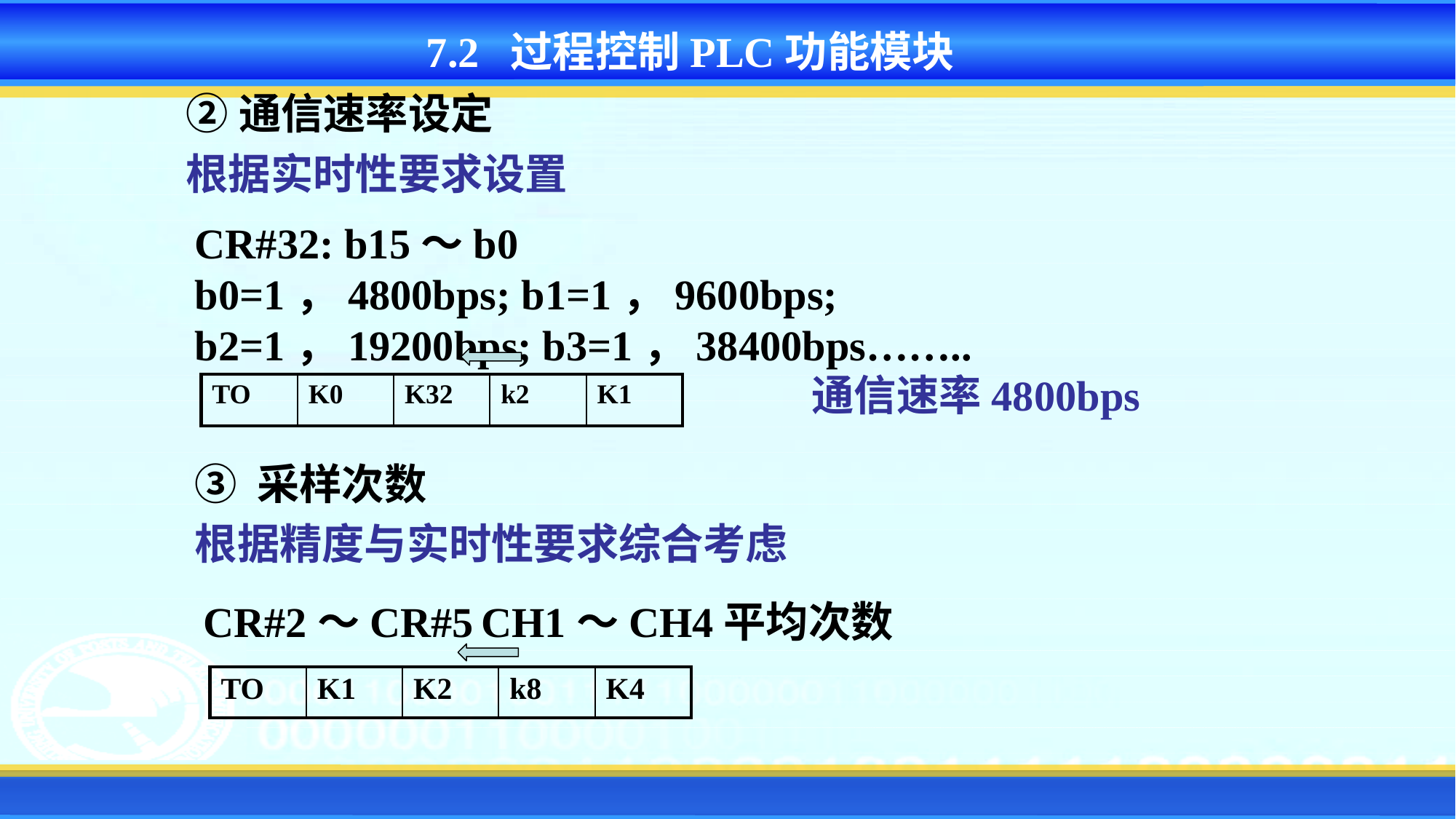

7.2  过程控制PLC功能模块
②通信速率设定
根据实时性要求设置
CR#32: b15～b0
b0=1，4800bps; b1=1，9600bps; b2=1，19200bps; b3=1，38400bps……..

通信速率4800bps
| TO | K0 | K32 | k2 | K1 |
| --- | --- | --- | --- | --- |
③ 采样次数
根据精度与实时性要求综合考虑
CR#2～CR#5
CH1～CH4平均次数

| TO | K1 | K2 | k8 | K4 |
| --- | --- | --- | --- | --- |